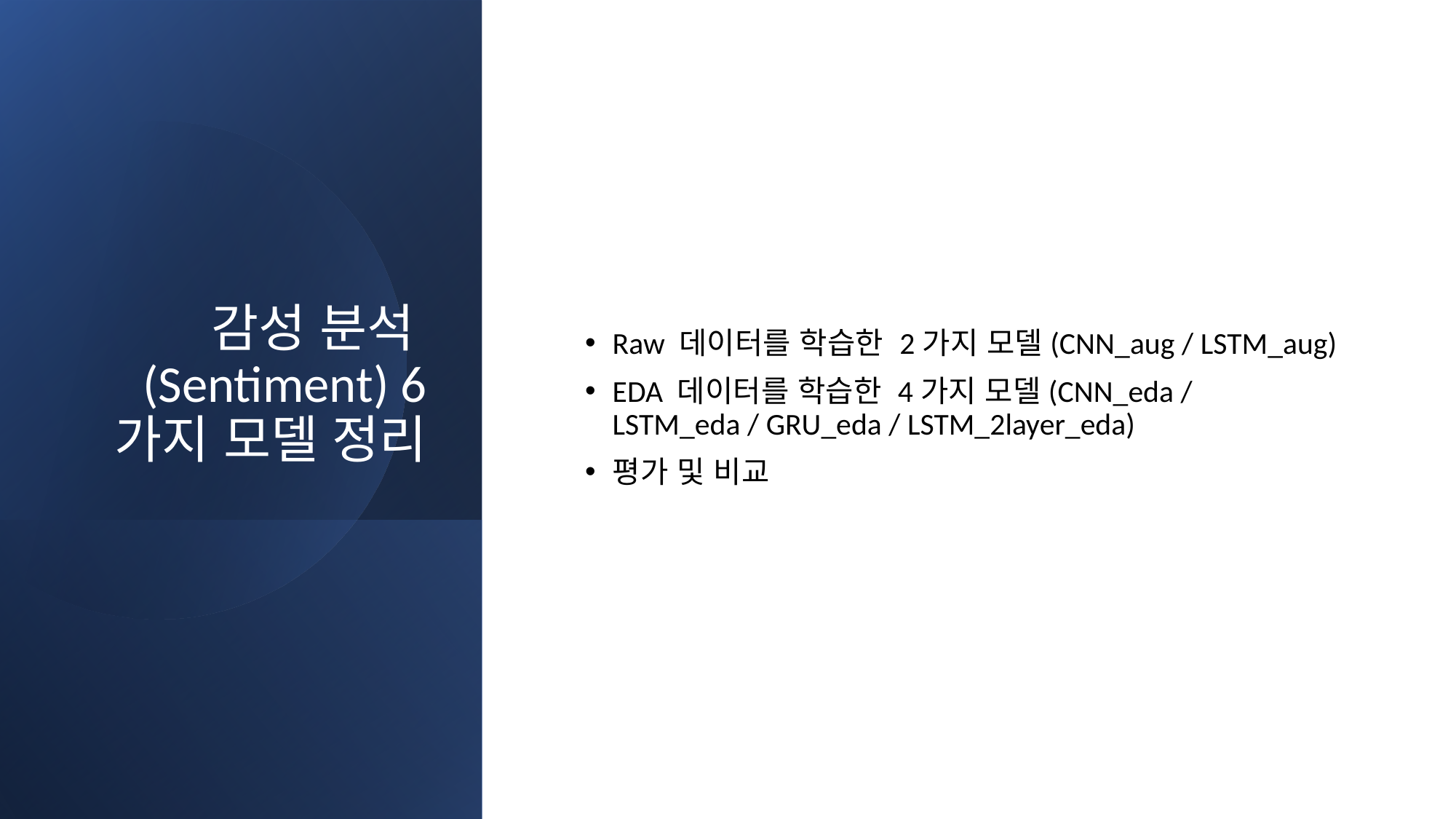

# 감성 분석(Sentiment) 6 가지 모델 정리
Raw 데이터를 학습한 2가지 모델(CNN_aug / LSTM_aug)
EDA 데이터를 학습한 4가지 모델(CNN_eda / LSTM_eda / GRU_eda / LSTM_2layer_eda)
평가 및 비교